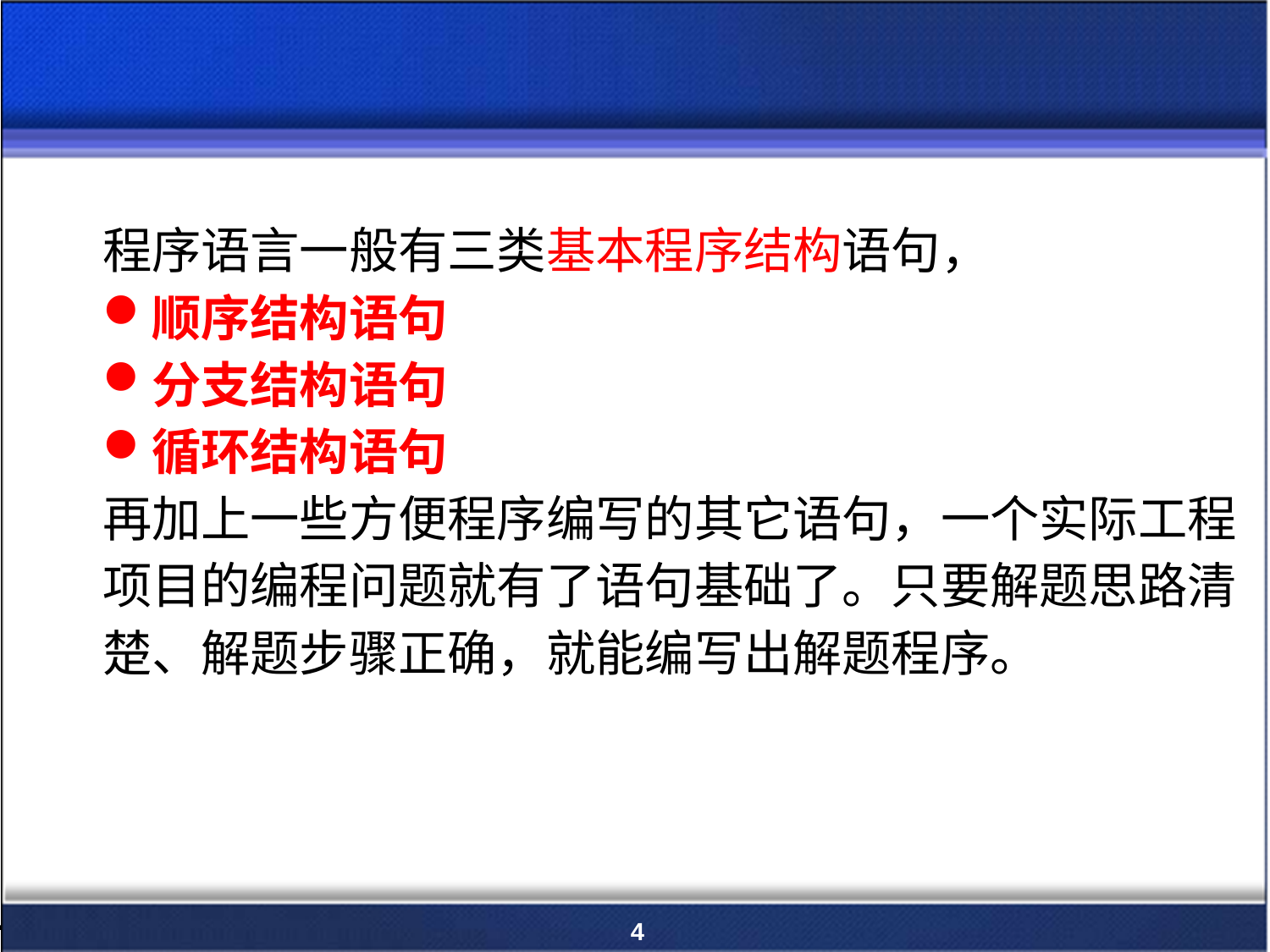

程序语言一般有三类基本程序结构语句，
顺序结构语句
分支结构语句
循环结构语句
再加上一些方便程序编写的其它语句，一个实际工程项目的编程问题就有了语句基础了。只要解题思路清楚、解题步骤正确，就能编写出解题程序。
4